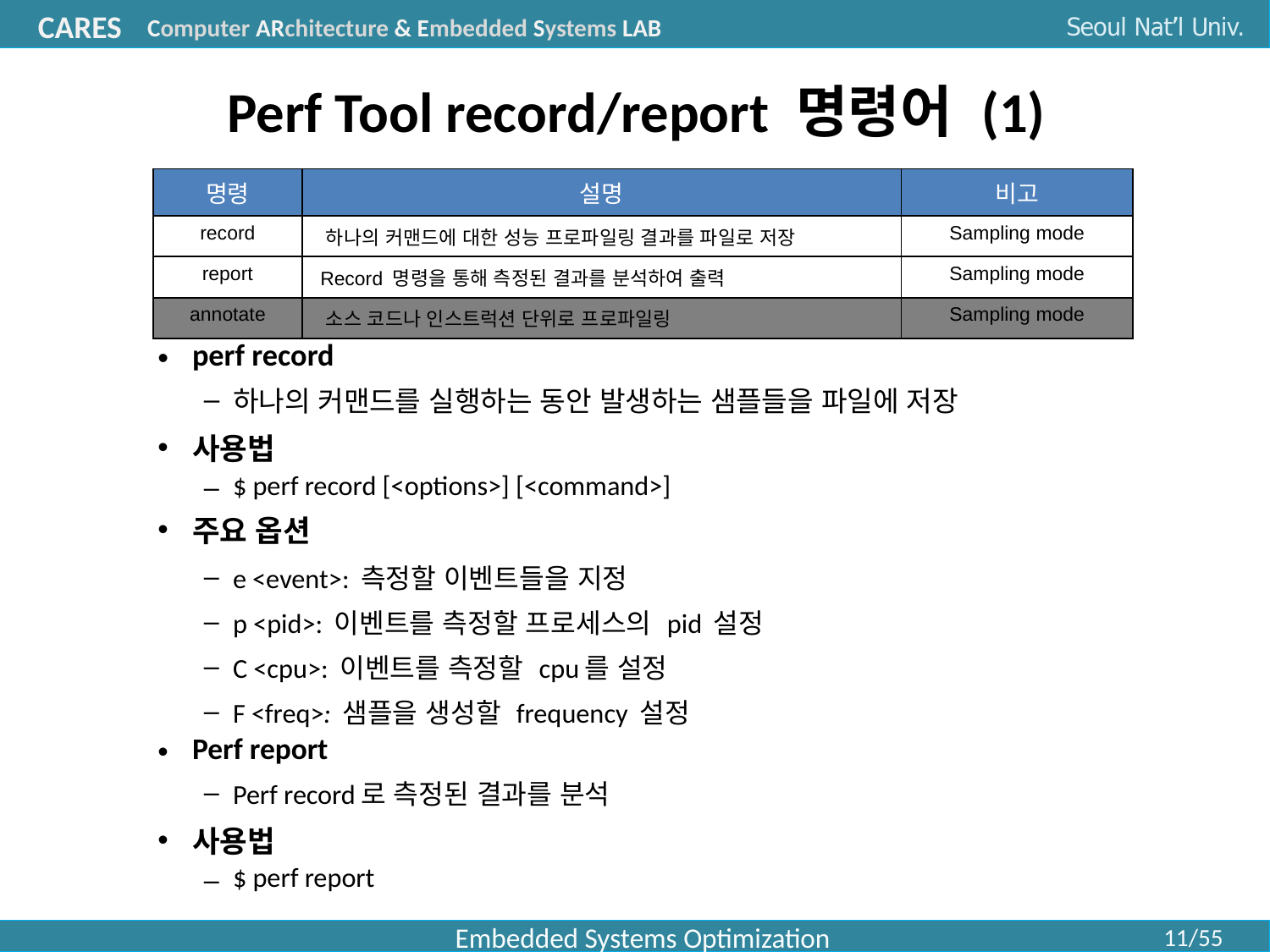

# Perf Tool record/report 명령어 (1)
| 명령 | 설명 | 비고 |
| --- | --- | --- |
| record | 하나의 커맨드에 대한 성능 프로파일링 결과를 파일로 저장 | Sampling mode |
| report | Record 명령을 통해 측정된 결과를 분석하여 출력 | Sampling mode |
| annotate | 소스 코드나 인스트럭션 단위로 프로파일링 | Sampling mode |
perf record
하나의 커맨드를 실행하는 동안 발생하는 샘플들을 파일에 저장
사용법
$ perf record [<options>] [<command>]
주요 옵션
e <event>: 측정할 이벤트들을 지정
p <pid>: 이벤트를 측정할 프로세스의 pid 설정
C <cpu>: 이벤트를 측정할 cpu를 설정
F <freq>: 샘플을 생성할 frequency 설정
Perf report
Perf record로 측정된 결과를 분석
사용법
$ perf report
Embedded Systems Optimization
11/55